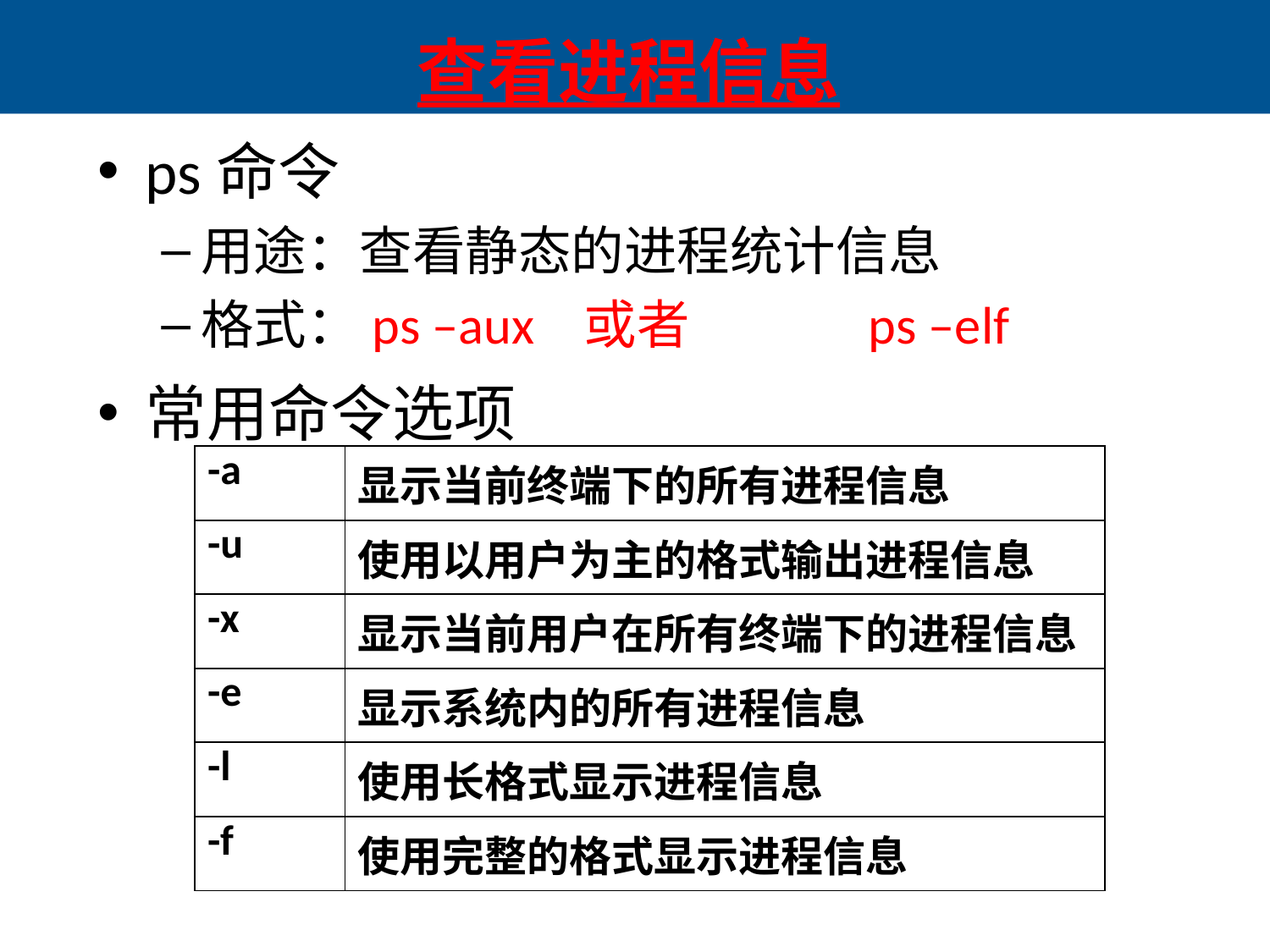

# 查看进程信息
ps命令
用途：查看静态的进程统计信息
格式：ps –aux   或者              ps –elf
常用命令选项

| -a | 显示当前终端下的所有进程信息 |
| --- | --- |
| -u | 使用以用户为主的格式输出进程信息 |
| -x | 显示当前用户在所有终端下的进程信息 |
| -e | 显示系统内的所有进程信息 |
| -l | 使用长格式显示进程信息 |
| -f | 使用完整的格式显示进程信息 |